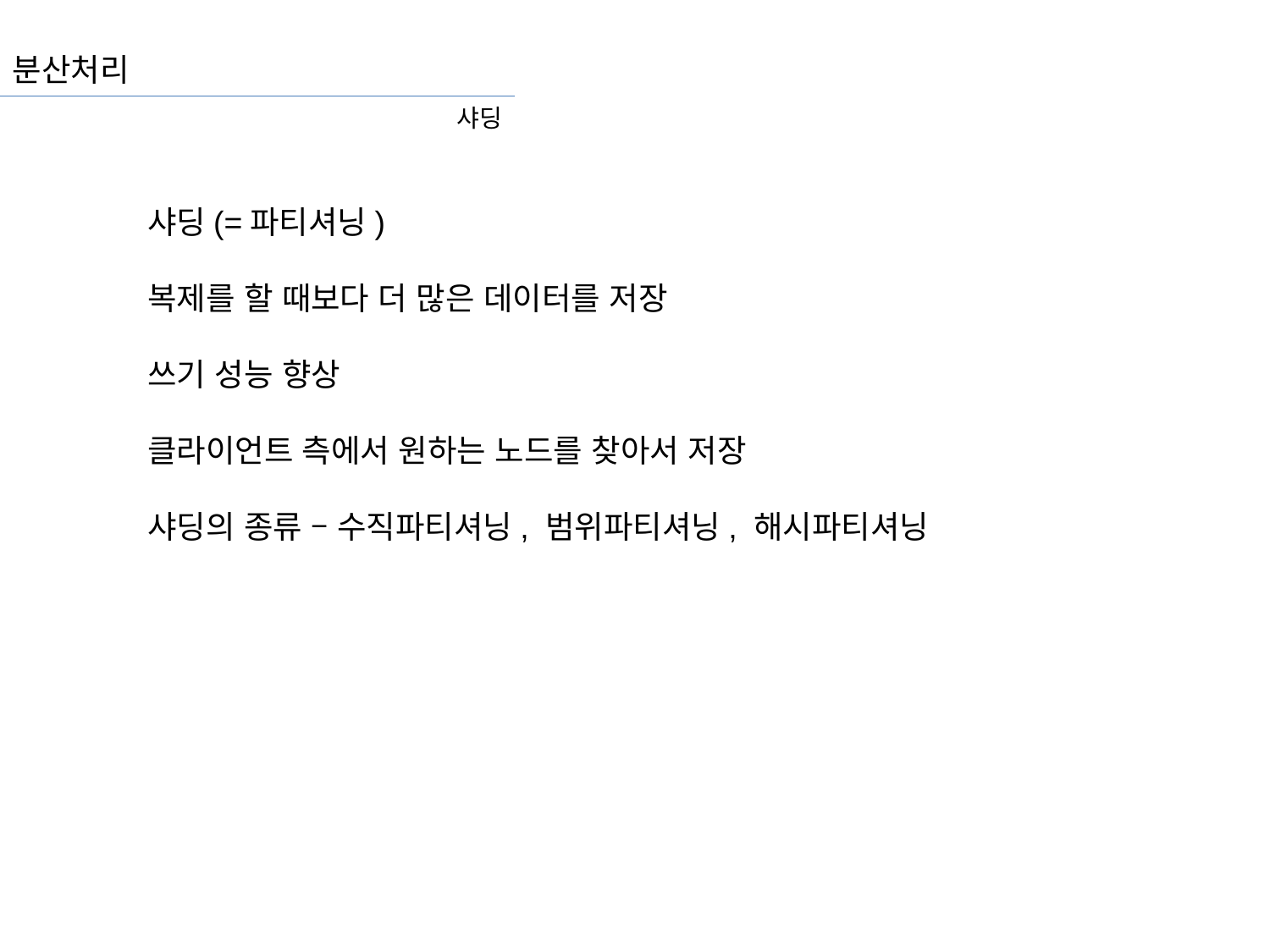

분산처리
샤딩
샤딩(=파티셔닝)

복제를 할 때보다 더 많은 데이터를 저장

쓰기 성능 향상

클라이언트 측에서 원하는 노드를 찾아서 저장

샤딩의 종류 – 수직파티셔닝, 범위파티셔닝, 해시파티셔닝